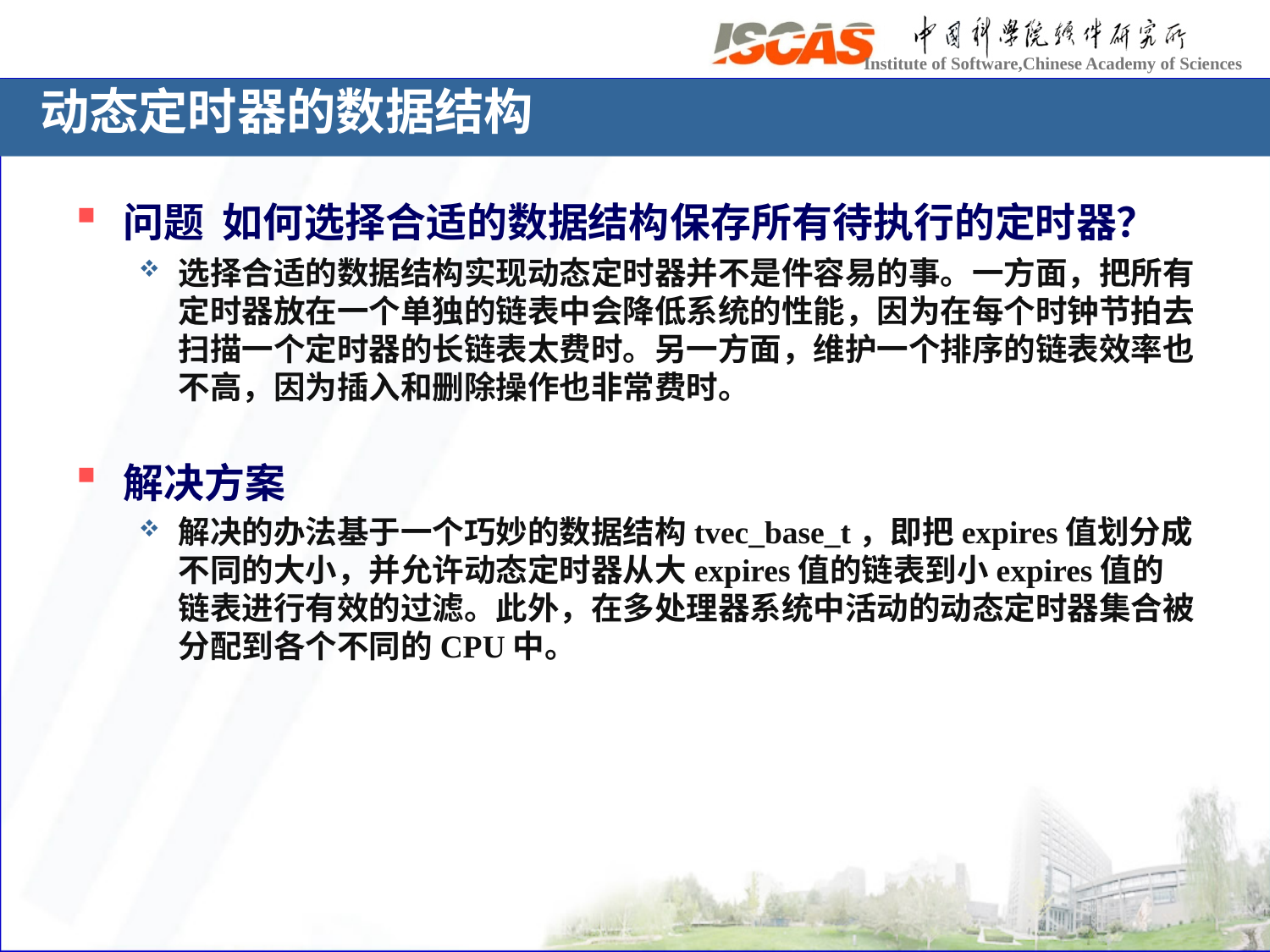

# 动态定时器的数据结构
问题  如何选择合适的数据结构保存所有待执行的定时器？
选择合适的数据结构实现动态定时器并不是件容易的事。一方面，把所有定时器放在一个单独的链表中会降低系统的性能，因为在每个时钟节拍去扫描一个定时器的长链表太费时。另一方面，维护一个排序的链表效率也不高，因为插入和删除操作也非常费时。

解决方案
解决的办法基于一个巧妙的数据结构tvec_base_t，即把expires值划分成不同的大小，并允许动态定时器从大expires值的链表到小expires值的链表进行有效的过滤。此外，在多处理器系统中活动的动态定时器集合被分配到各个不同的CPU中。